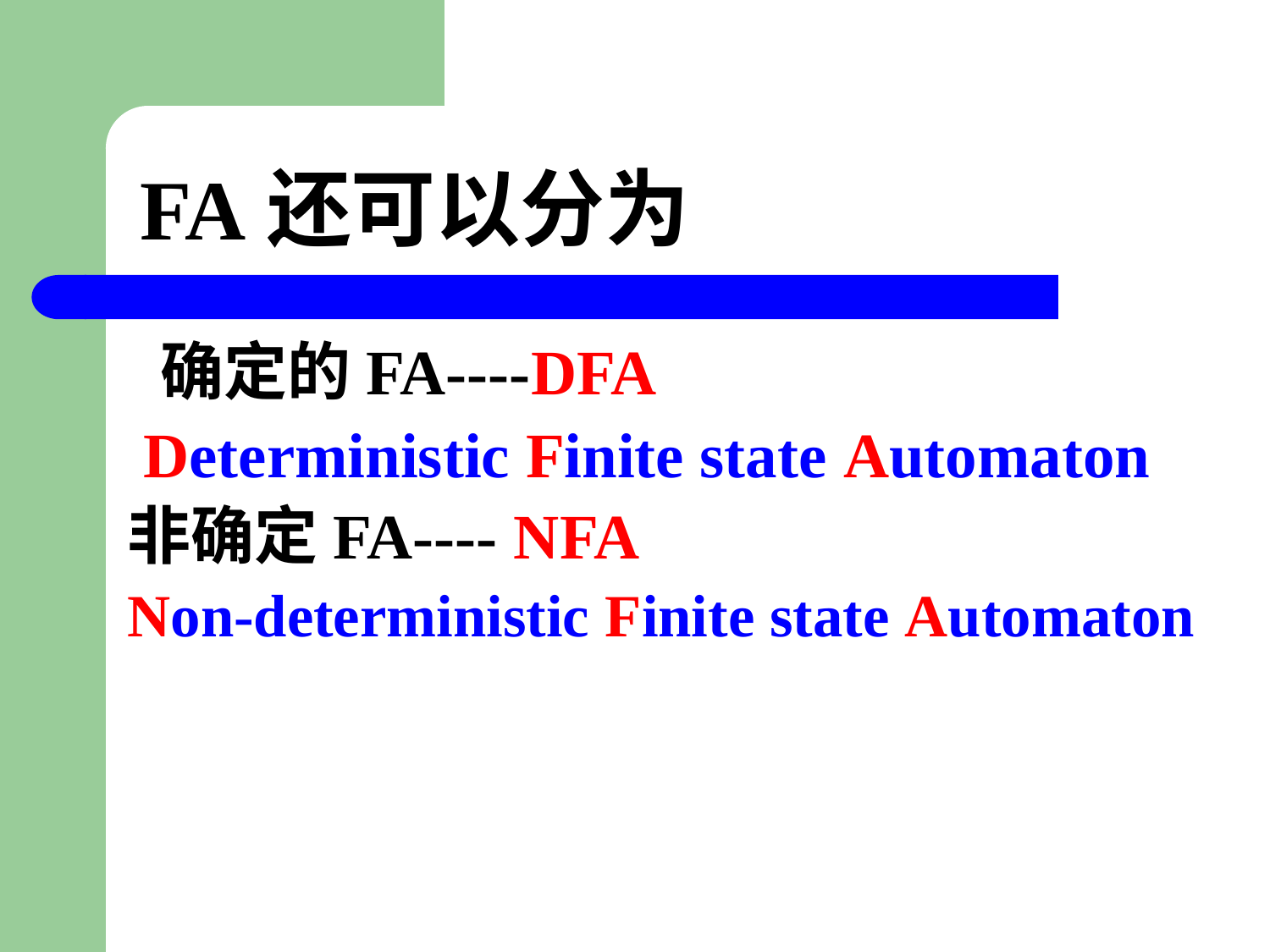

# FA还可以分为
 确定的FA----DFA
 Deterministic Finite state Automaton
非确定FA---- NFA
Non-deterministic Finite state Automaton